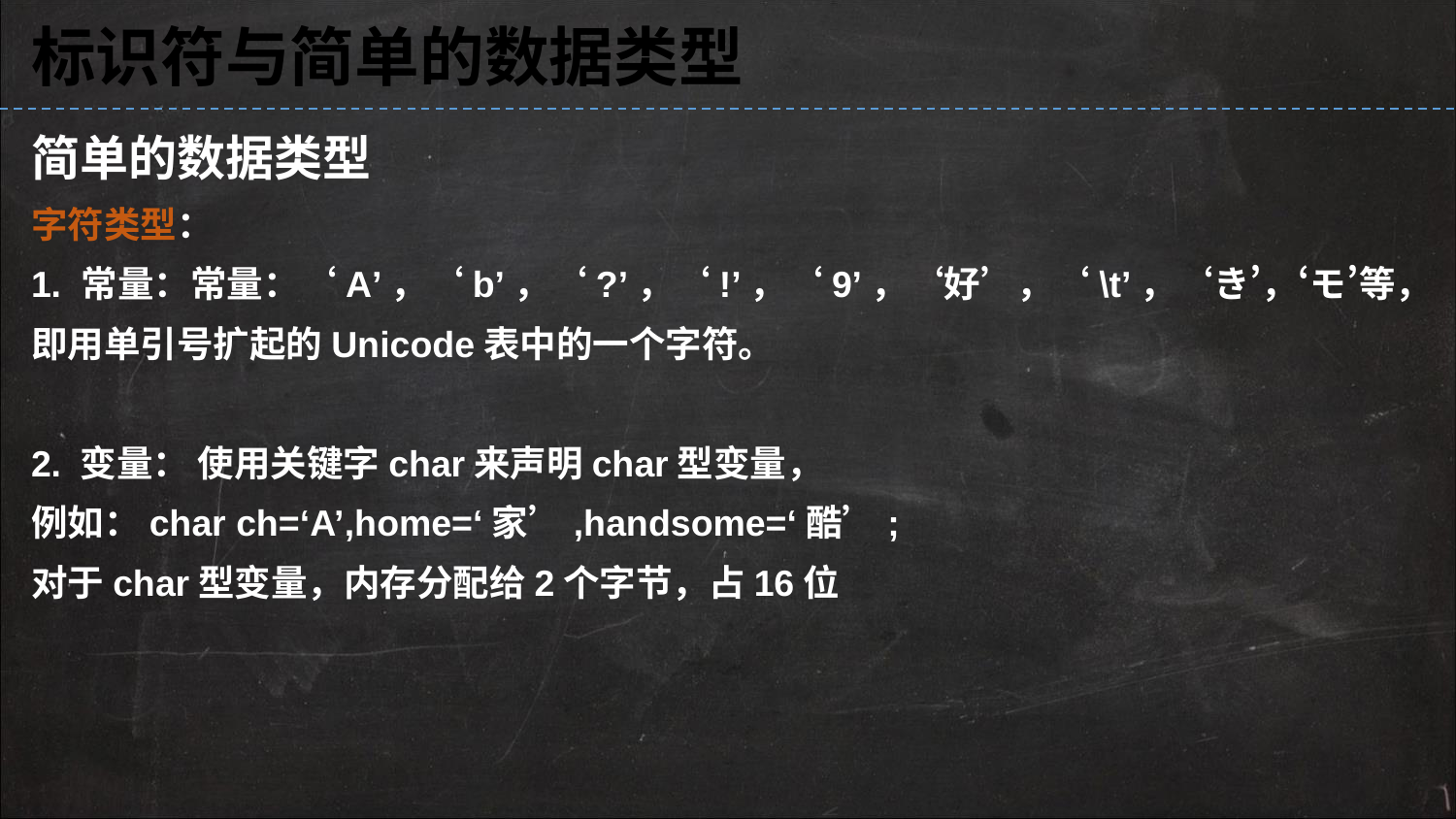

标识符与简单的数据类型
简单的数据类型
字符类型：
1. 常量：常量：‘A’，‘b’，‘?’，‘!’，‘9’，‘好’，‘\t’，‘き’，‘モ’等，
即用单引号扩起的Unicode表中的一个字符。

2. 变量： 使用关键字char来声明char型变量，
例如：char ch=‘A’,home=‘家’,handsome=‘酷’;
对于char型变量，内存分配给2个字节，占16位